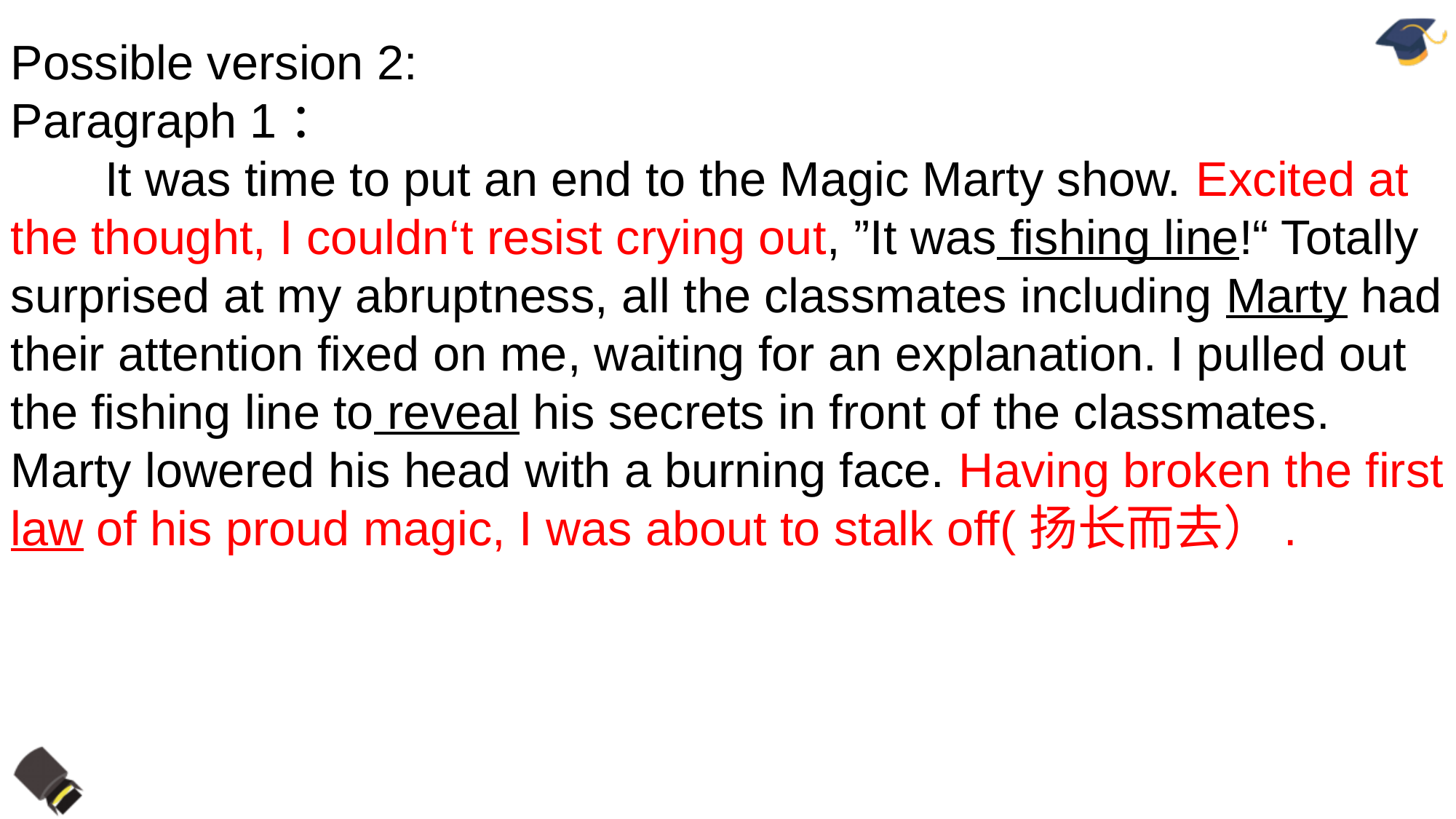

Possible version 2:
Paragraph 1：
       It was time to put an end to the Magic Marty show. Excited at the thought, I couldn‘t resist crying out, ”It was fishing line!“ Totally surprised at my abruptness, all the classmates including Marty had their attention fixed on me, waiting for an explanation. I pulled out the fishing line to reveal his secrets in front of the classmates. Marty lowered his head with a burning face. Having broken the first law of his proud magic, I was about to stalk off(扬长而去）.